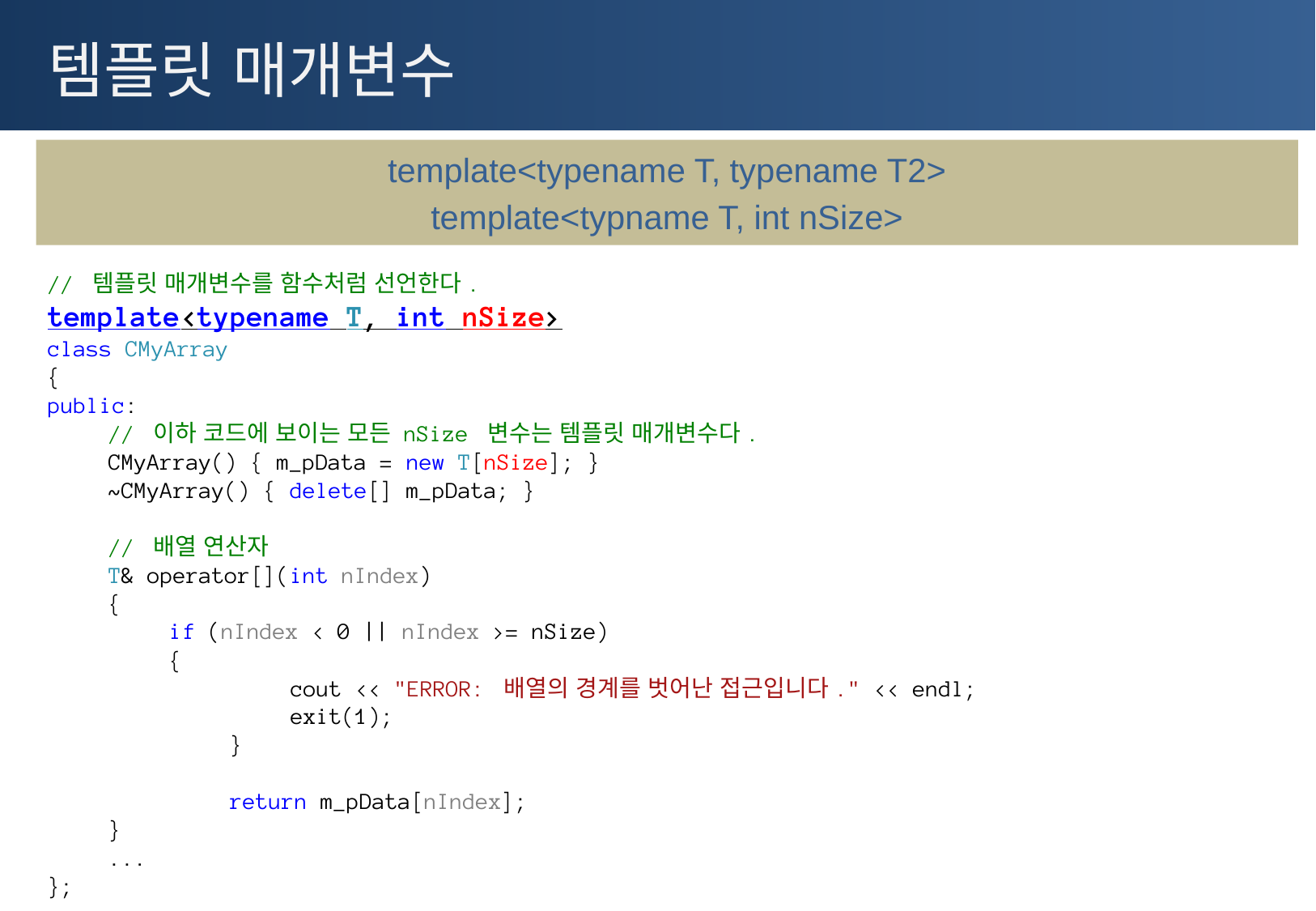

# 템플릿 매개변수
template<typename T, typename T2>
template<typname T, int nSize>
// 템플릿 매개변수를 함수처럼 선언한다.
template<typename T, int nSize>
class CMyArray
{
public:
// 이하 코드에 보이는 모든 nSize 변수는 템플릿 매개변수다.
CMyArray() { m_pData = new T[nSize]; }
~CMyArray() { delete[] m_pData; }

// 배열 연산자
T& operator[](int nIndex)
{
if (nIndex < 0 || nIndex >= nSize)
{
	cout << "ERROR: 배열의 경계를 벗어난 접근입니다." << endl;
	exit(1);
	}

	return m_pData[nIndex];
}
...
};